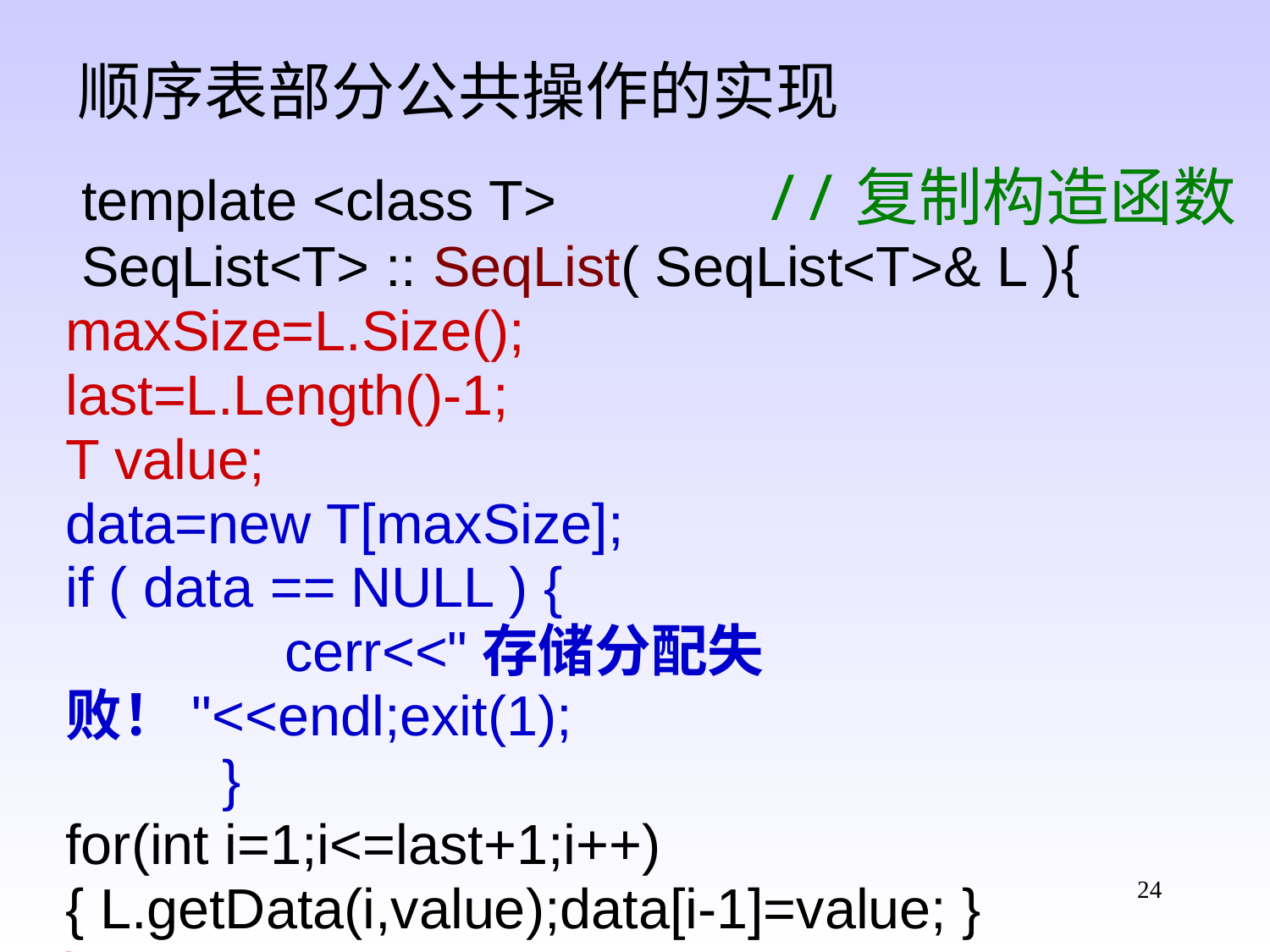

顺序表部分公共操作的实现
 template <class T>	     //复制构造函数
 SeqList<T> :: SeqList( SeqList<T>& L ){
maxSize=L.Size();
last=L.Length()-1;
T value;
data=new T[maxSize];
if ( data == NULL ) {
              cerr<<"存储分配失败！"<<endl;exit(1);
          }
for(int i=1;i<=last+1;i++)
{ L.getData(i,value);data[i-1]=value; }
}
24